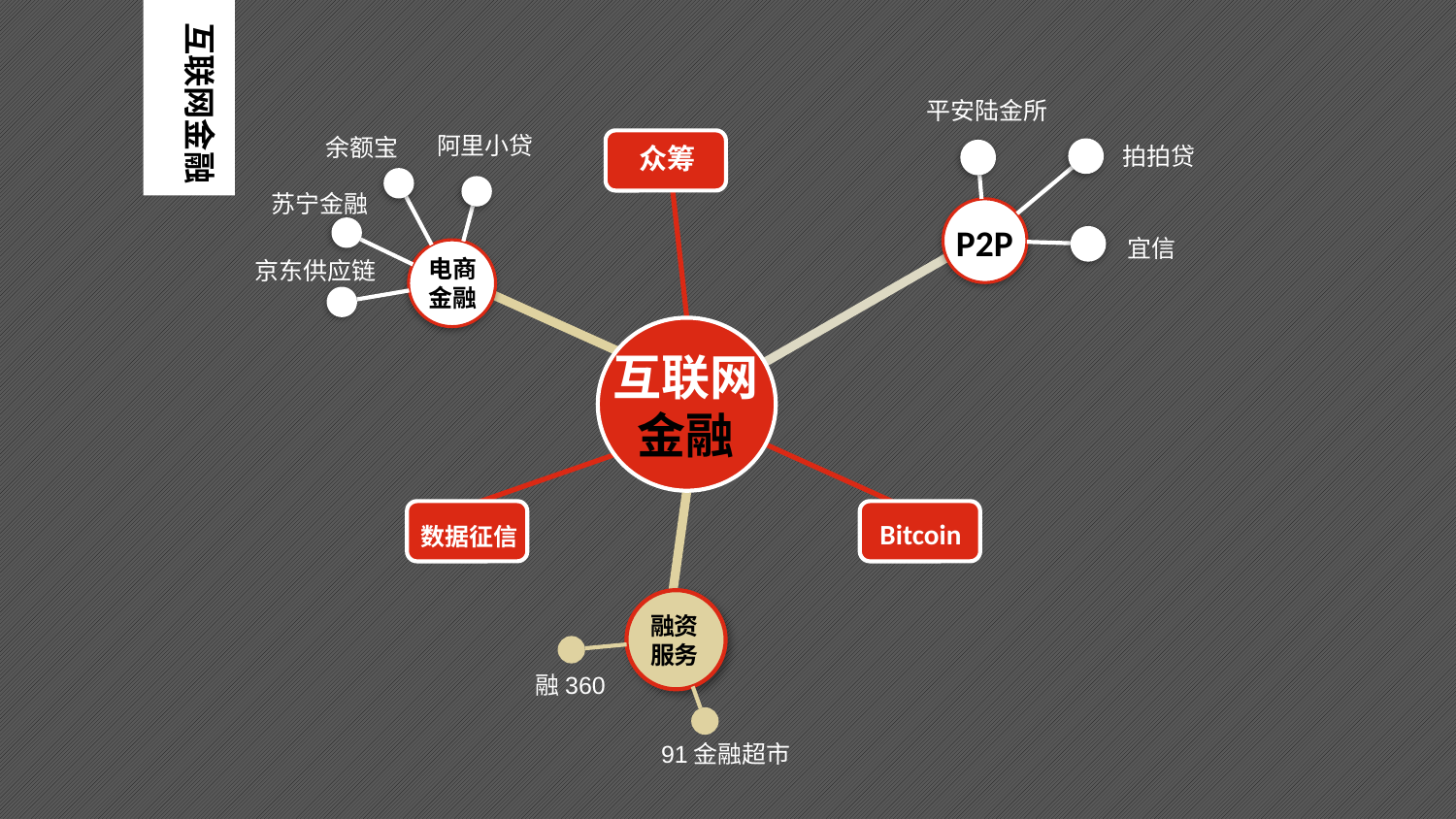

互联网金融
平安陆金所
阿里小贷
余额宝

拍拍贷
众筹

苏宁金融
P2P
宜信
电商金融
京东供应链

互联网
金融

Bitcoin
数据征信

融资服务
融360
91金融超市